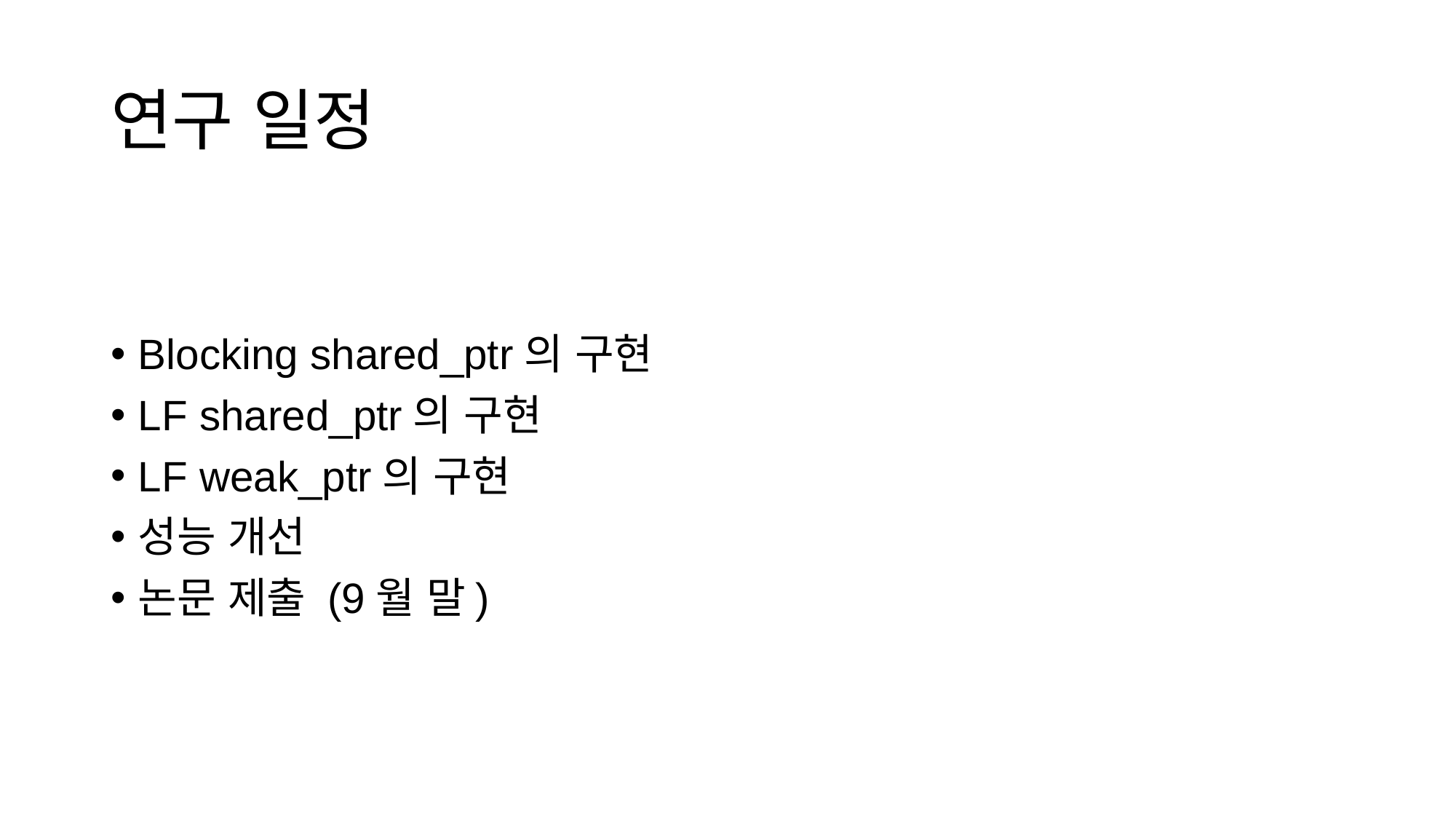

# 연구 일정
Blocking shared_ptr의 구현
LF shared_ptr의 구현
LF weak_ptr의 구현
성능 개선
논문 제출 (9월 말)